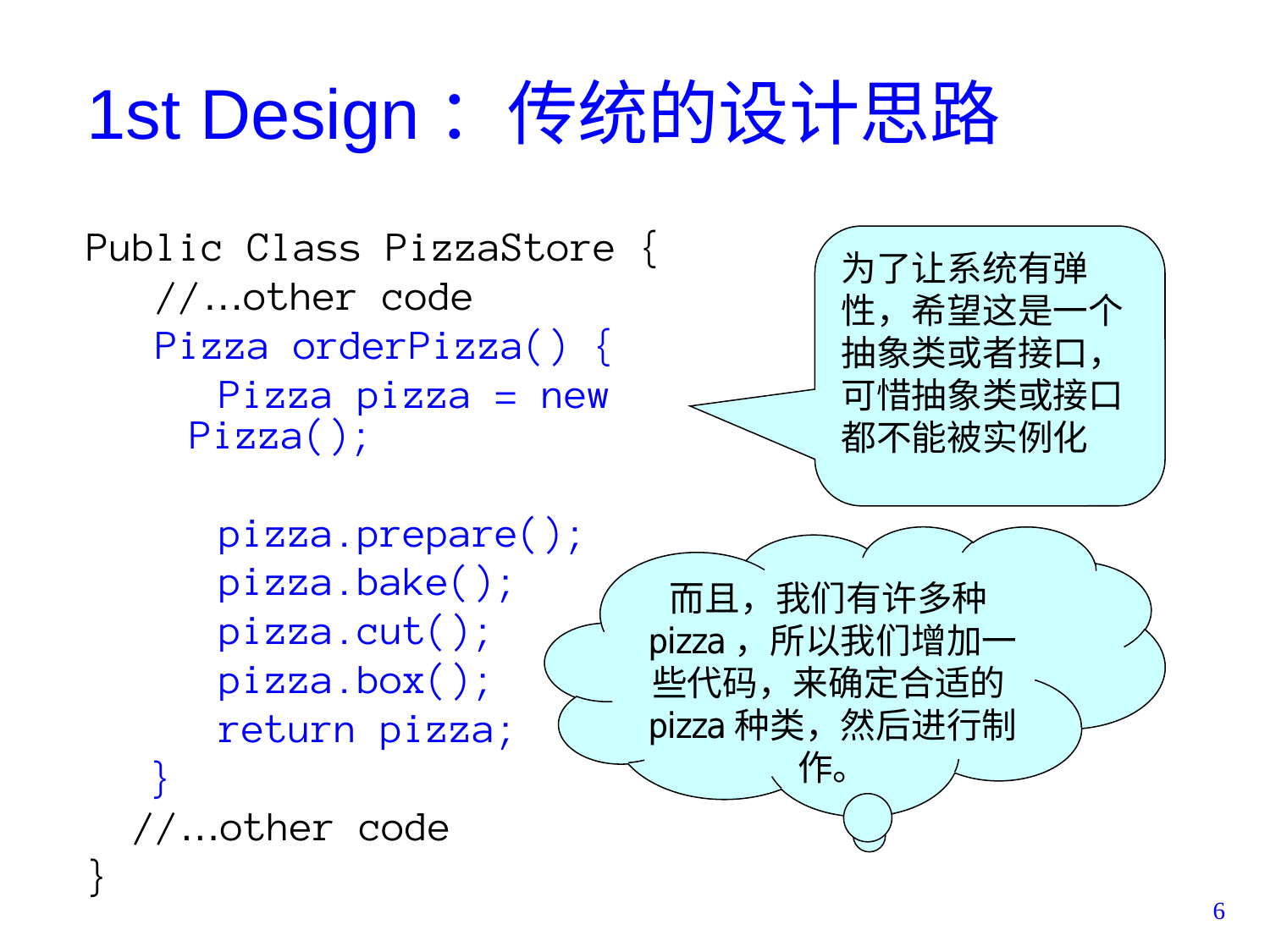

# 1st Design：传统的设计思路
Public Class PizzaStore {
   //…other code
   Pizza orderPizza() {
   Pizza pizza = new Pizza();

   pizza.prepare();
   pizza.bake();
   pizza.cut();
   pizza.box();
   return pizza;
}
  //…other code
}

为了让系统有弹性，希望这是一个抽象类或者接口，可惜抽象类或接口都不能被实例化
而且，我们有许多种pizza，所以我们增加一些代码，来确定合适的pizza种类，然后进行制作。
6